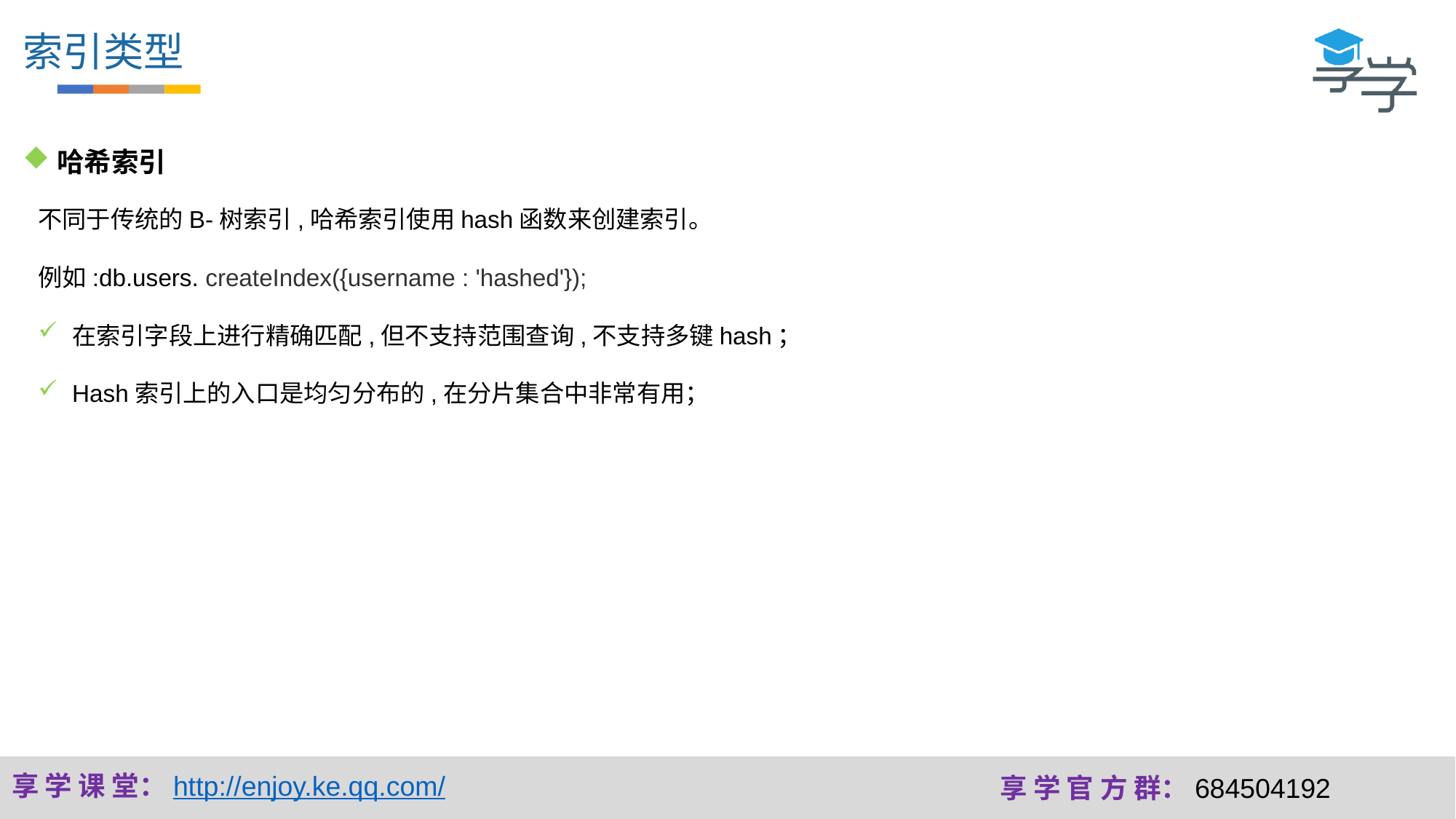

索引类型

哈希索引
不同于传统的B-树索引,哈希索引使用hash函数来创建索引。
例如:db.users. createIndex({username : 'hashed'});
在索引字段上进行精确匹配,但不支持范围查询,不支持多键hash；
Hash索引上的入口是均匀分布的,在分片集合中非常有用；